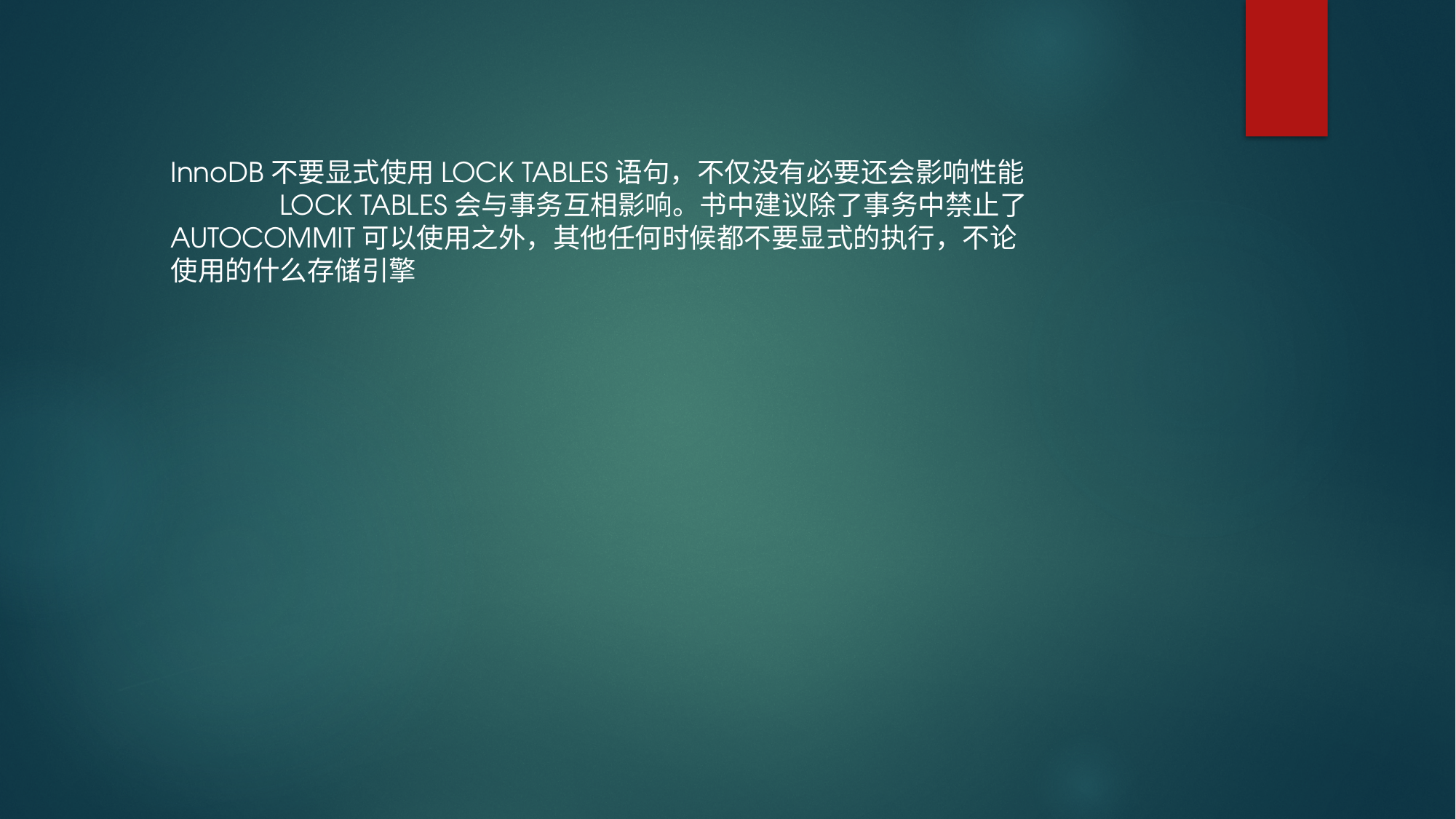

InnoDB不要显式使用LOCK TABLES语句，不仅没有必要还会影响性能
	LOCK TABLES会与事务互相影响。书中建议除了事务中禁止了AUTOCOMMIT可以使用之外，其他任何时候都不要显式的执行，不论使用的什么存储引擎